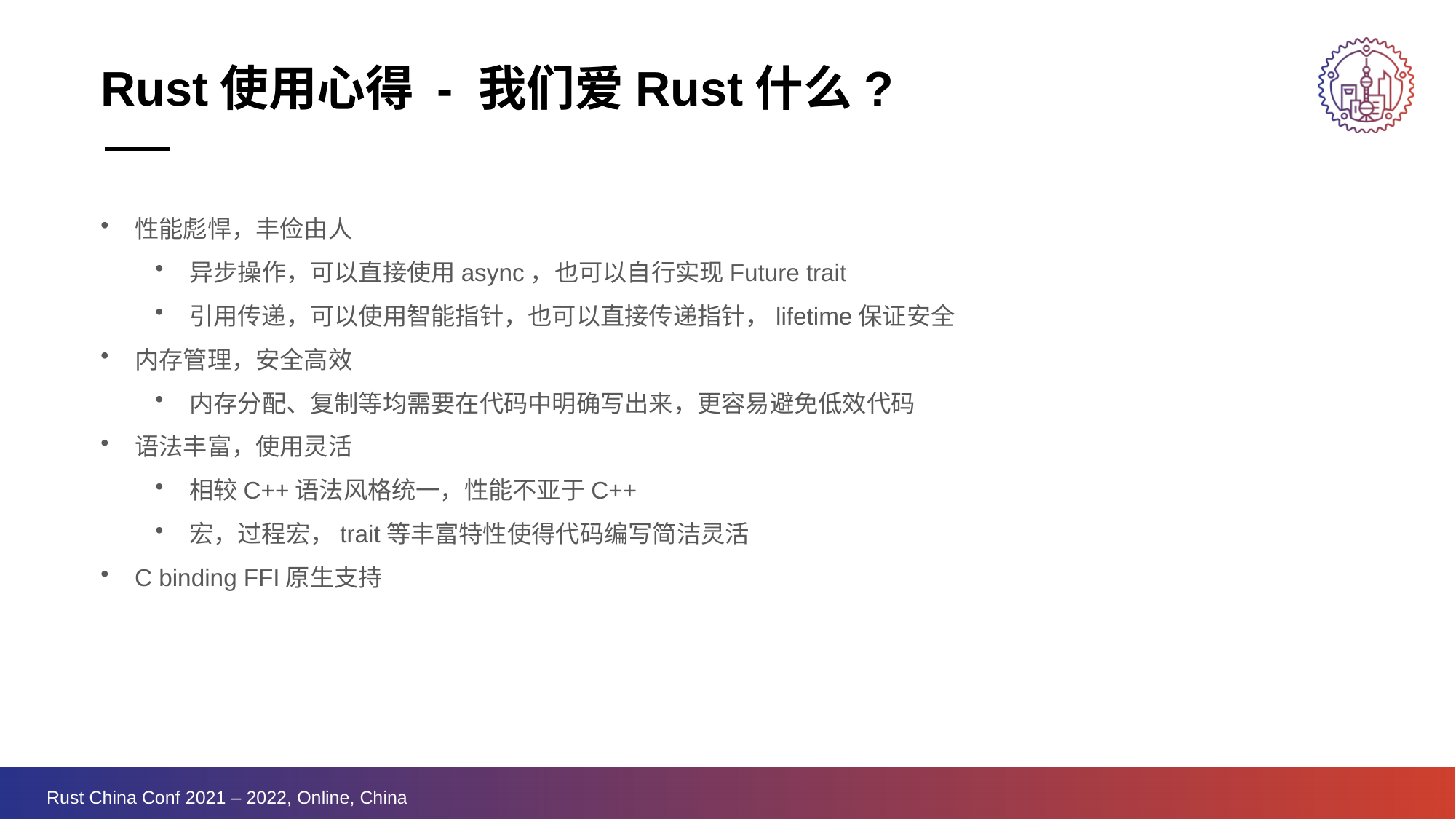

Rust使用心得 - 我们爱Rust什么?
性能彪悍，丰俭由人
异步操作，可以直接使用async，也可以自行实现Future trait
引用传递，可以使用智能指针，也可以直接传递指针，lifetime保证安全
内存管理，安全高效
内存分配、复制等均需要在代码中明确写出来，更容易避免低效代码
语法丰富，使用灵活
相较C++语法风格统一，性能不亚于C++
宏，过程宏，trait等丰富特性使得代码编写简洁灵活
C binding FFI原生支持